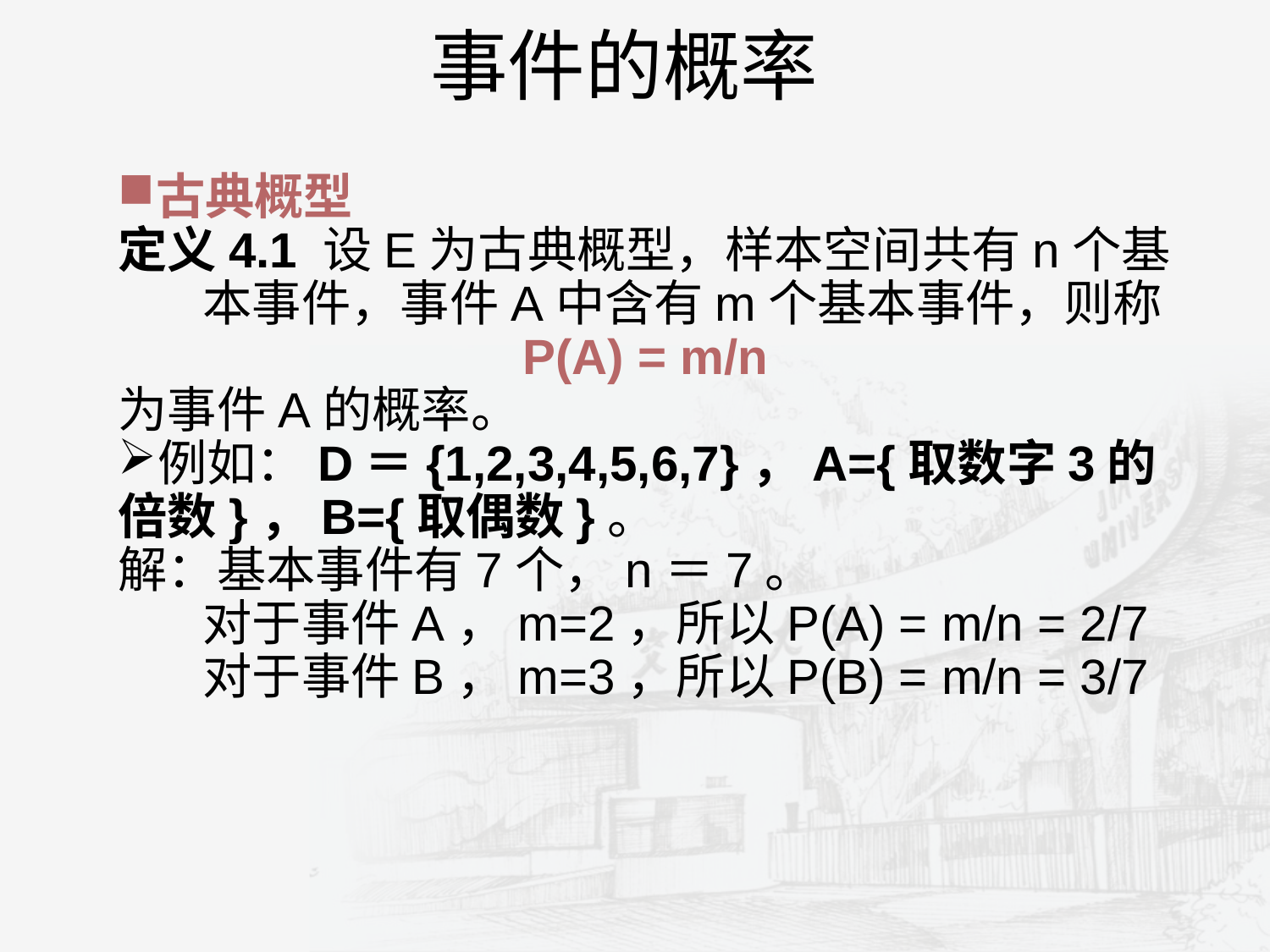

事件的概率
古典概型
定义4.1 设E为古典概型，样本空间共有n个基本事件，事件A中含有m个基本事件，则称
P(A) = m/n
为事件A的概率。
例如：D＝{1,2,3,4,5,6,7}，A={取数字3的倍数}，B={取偶数}。
解：基本事件有7个，n＝7。
	对于事件A，m=2，所以P(A) = m/n = 2/7
	对于事件B，m=3，所以P(B) = m/n = 3/7
12